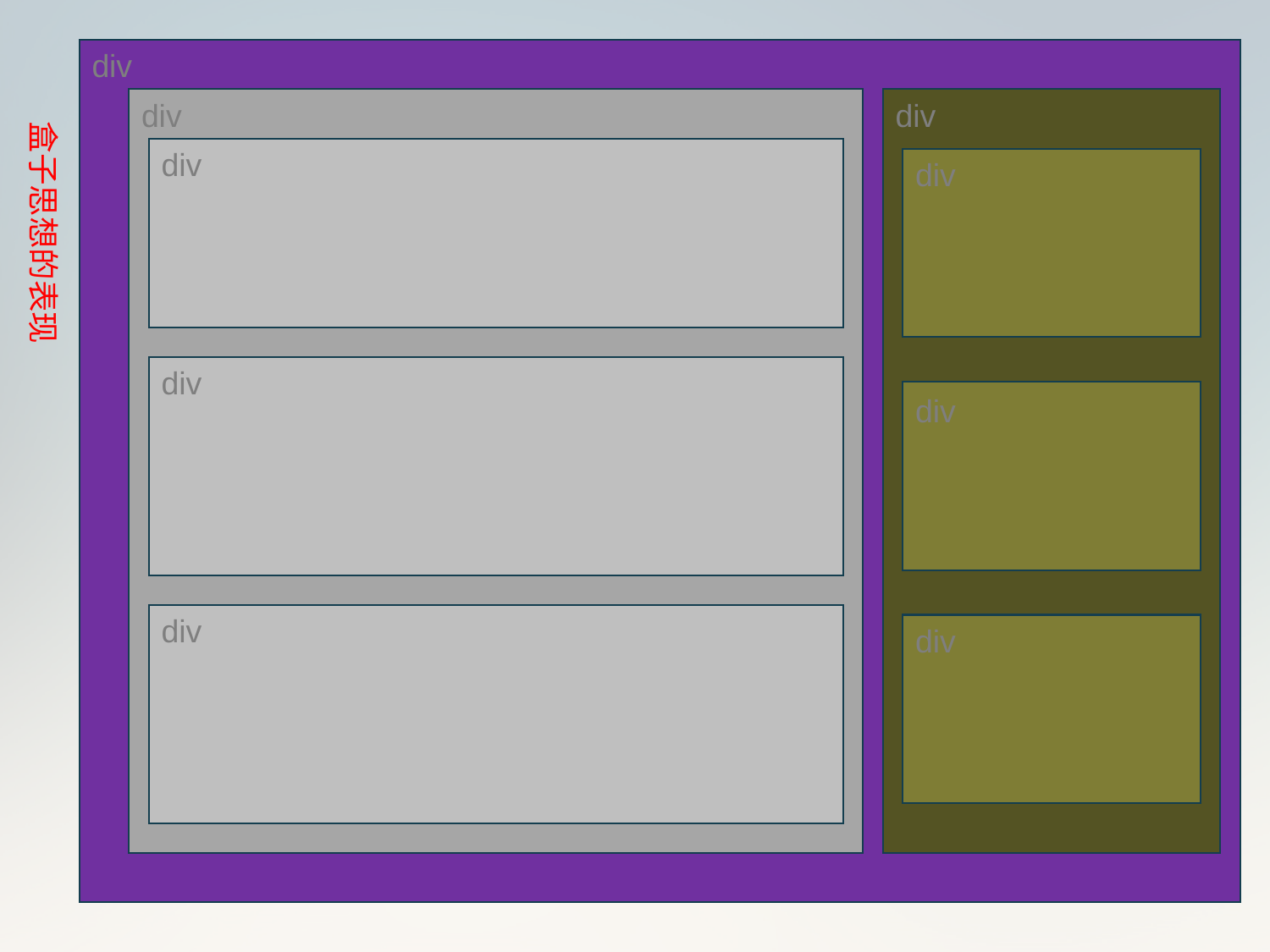

div

div

div

div

div

div

div

div

div
盒子思想的表现